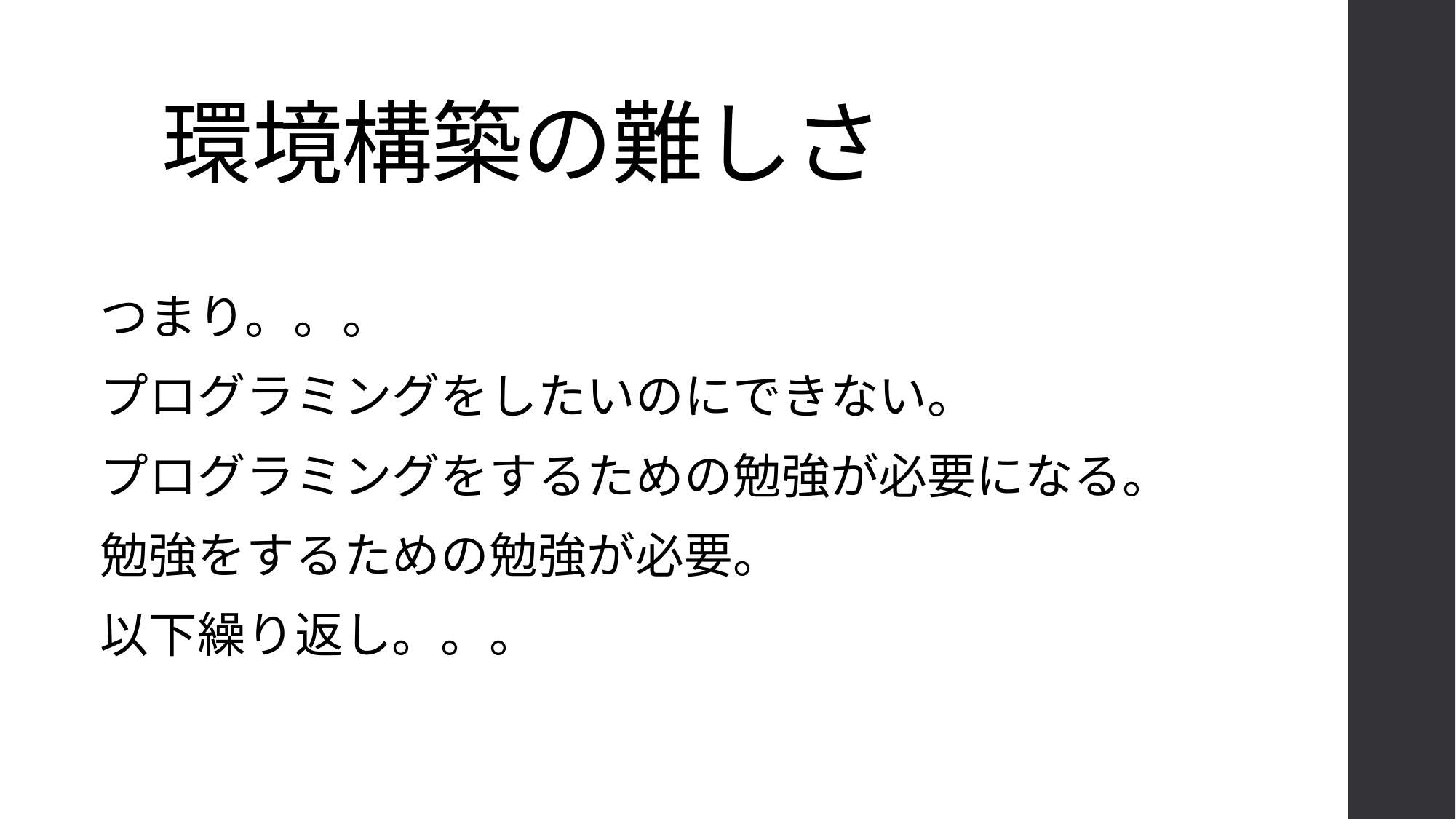

# 環境構築の難しさ

つまり。。。
プログラミングをしたいのにできない。
プログラミングをするための勉強が必要になる。
勉強をするための勉強が必要。
以下繰り返し。。。